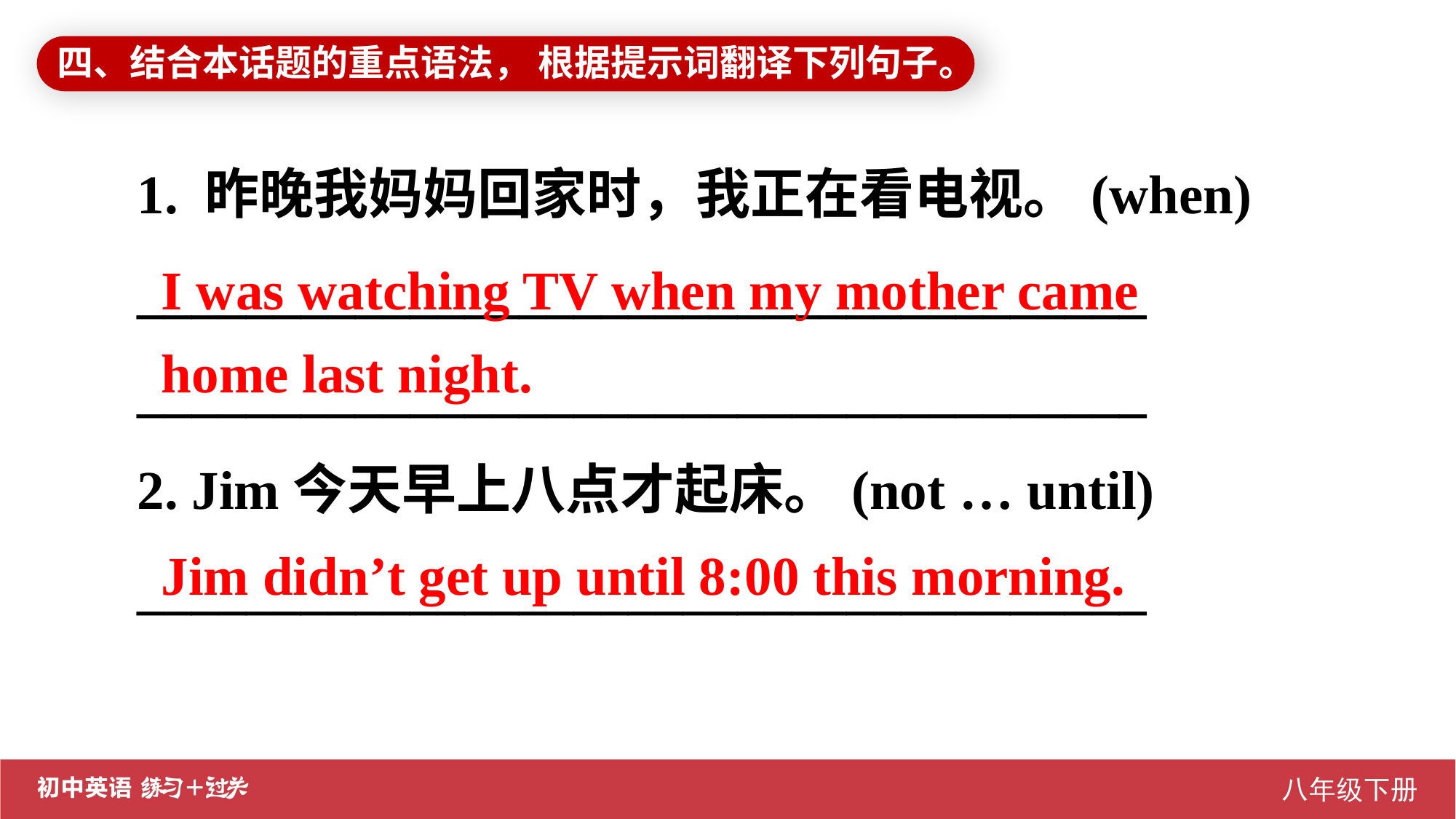

四、结合本话题的重点语法， 根据提示词翻译下列句子。

1. 昨晚我妈妈回家时，我正在看电视。(when)
_____________________________________
_____________________________________
2. Jim今天早上八点才起床。(not … until)
_____________________________________
I was watching TV when my mother came home last night.
Jim didn’t get up until 8:00 this morning.